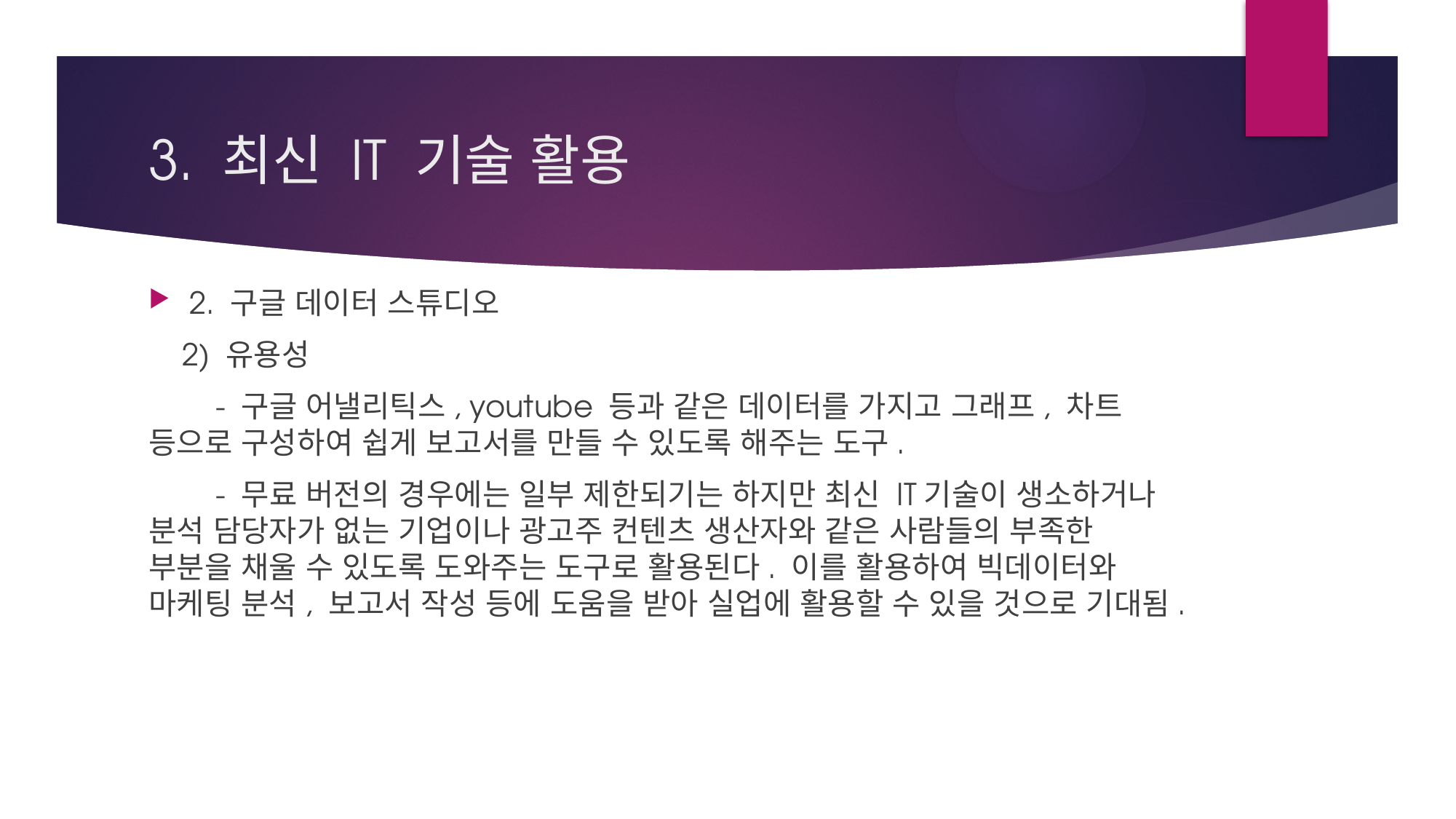

# 3. 최신 IT 기술 활용
2. 구글 데이터 스튜디오
    2) 유용성
        - 구글 어낼리틱스, youtube 등과 같은 데이터를 가지고 그래프, 차트 등으로 구성하여 쉽게 보고서를 만들 수 있도록 해주는 도구.
        - 무료 버전의 경우에는 일부 제한되기는 하지만 최신 IT기술이 생소하거나 분석 담당자가 없는 기업이나 광고주 컨텐츠 생산자와 같은 사람들의 부족한 부분을 채울 수 있도록 도와주는 도구로 활용된다. 이를 활용하여 빅데이터와 마케팅 분석, 보고서 작성 등에 도움을 받아 실업에 활용할 수 있을 것으로 기대됨.